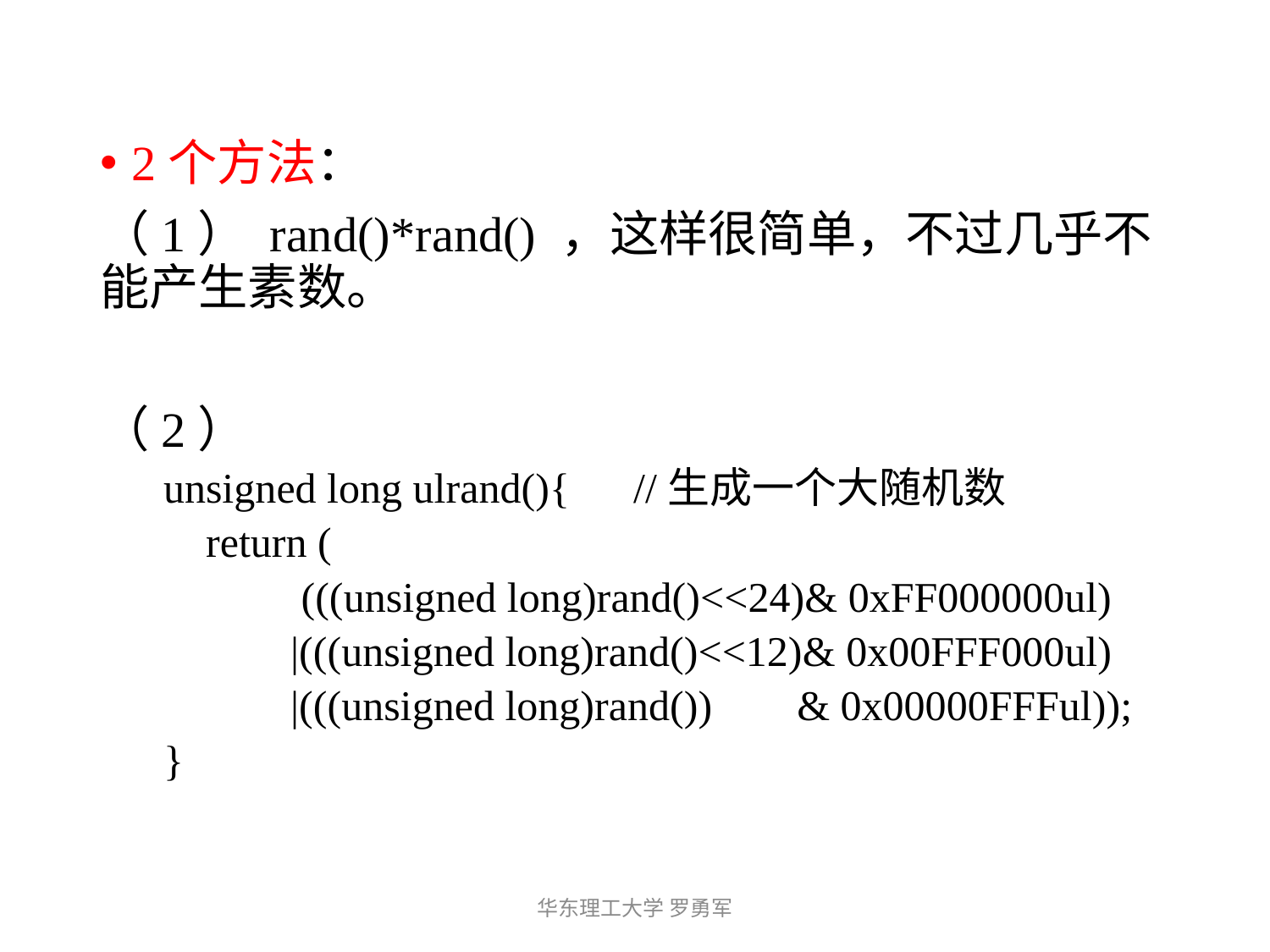

2个方法：
（1） rand()*rand() ，这样很简单，不过几乎不能产生素数。

（2）
unsigned long ulrand(){      //生成一个大随机数
    return (
             (((unsigned long)rand()<<24)& 0xFF000000ul)
            |(((unsigned long)rand()<<12)& 0x00FFF000ul)
            |(((unsigned long)rand())        & 0x00000FFFul));
}
华东理工大学 罗勇军